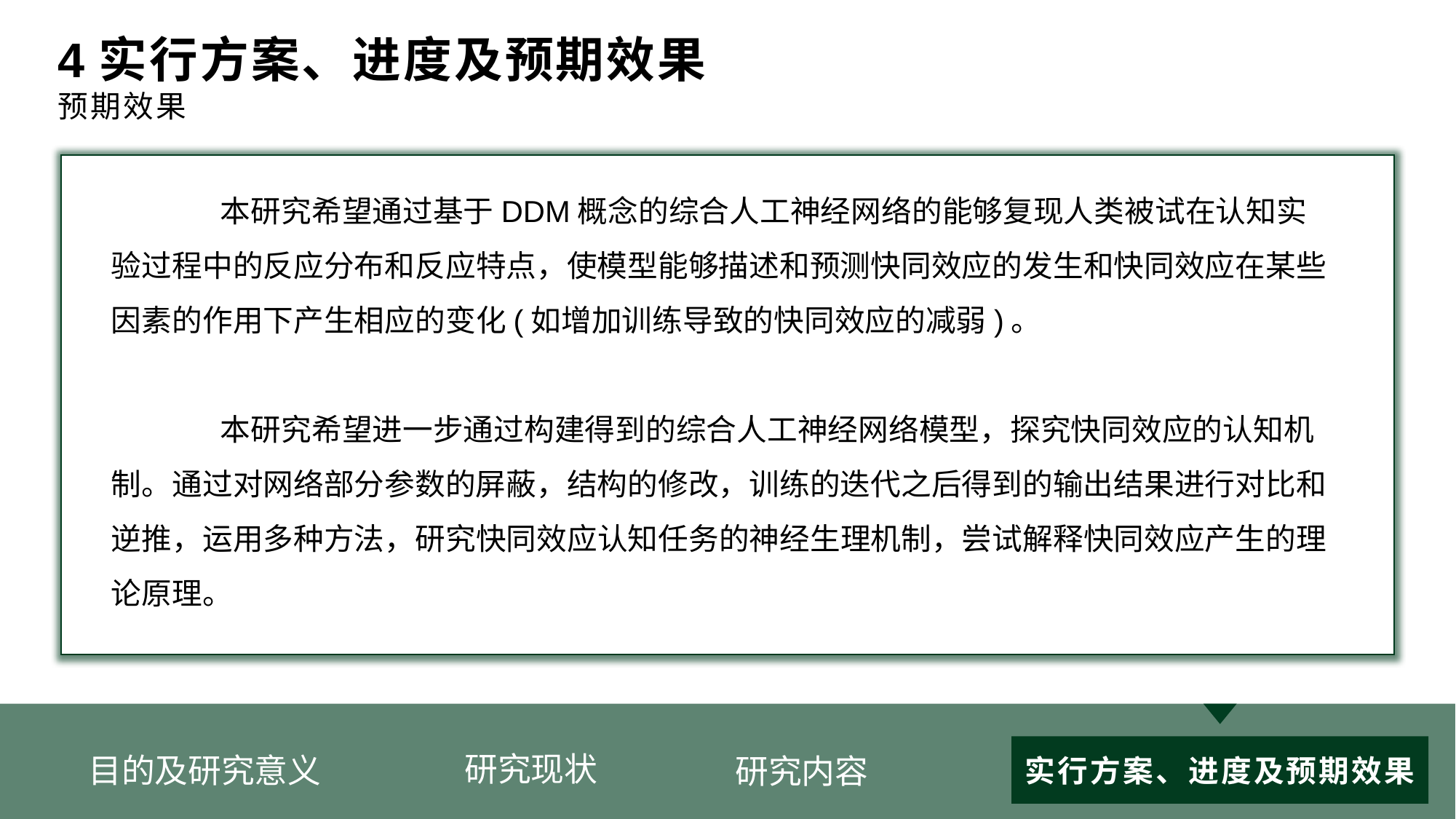

4实行方案、进度及预期效果
预期效果

	本研究希望通过基于DDM概念的综合人工神经网络的能够复现人类被试在认知实验过程中的反应分布和反应特点，使模型能够描述和预测快同效应的发生和快同效应在某些因素的作用下产生相应的变化(如增加训练导致的快同效应的减弱)。

	本研究希望进一步通过构建得到的综合人工神经网络模型，探究快同效应的认知机制。通过对网络部分参数的屏蔽，结构的修改，训练的迭代之后得到的输出结果进行对比和逆推，运用多种方法，研究快同效应认知任务的神经生理机制，尝试解释快同效应产生的理论原理。

研究内容
实行方案、进度及预期效果
研究现状
目的及研究意义